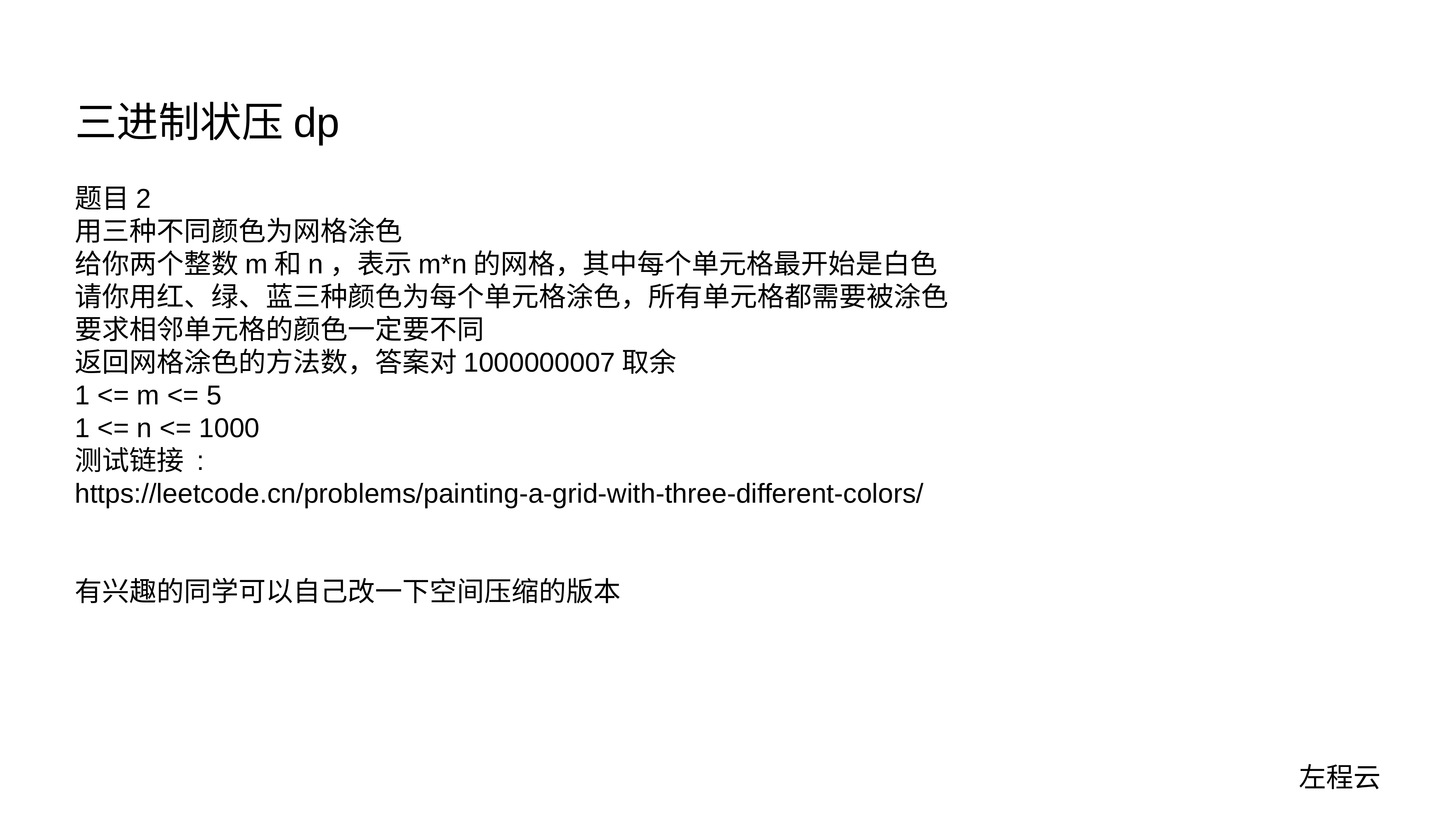

# 三进制状压dp
题目2
用三种不同颜色为网格涂色
给你两个整数m和n，表示m*n的网格，其中每个单元格最开始是白色
请你用红、绿、蓝三种颜色为每个单元格涂色，所有单元格都需要被涂色
要求相邻单元格的颜色一定要不同
返回网格涂色的方法数，答案对1000000007取余
1 <= m <= 5
1 <= n <= 1000
测试链接 :
https://leetcode.cn/problems/painting-a-grid-with-three-different-colors/

有兴趣的同学可以自己改一下空间压缩的版本
左程云